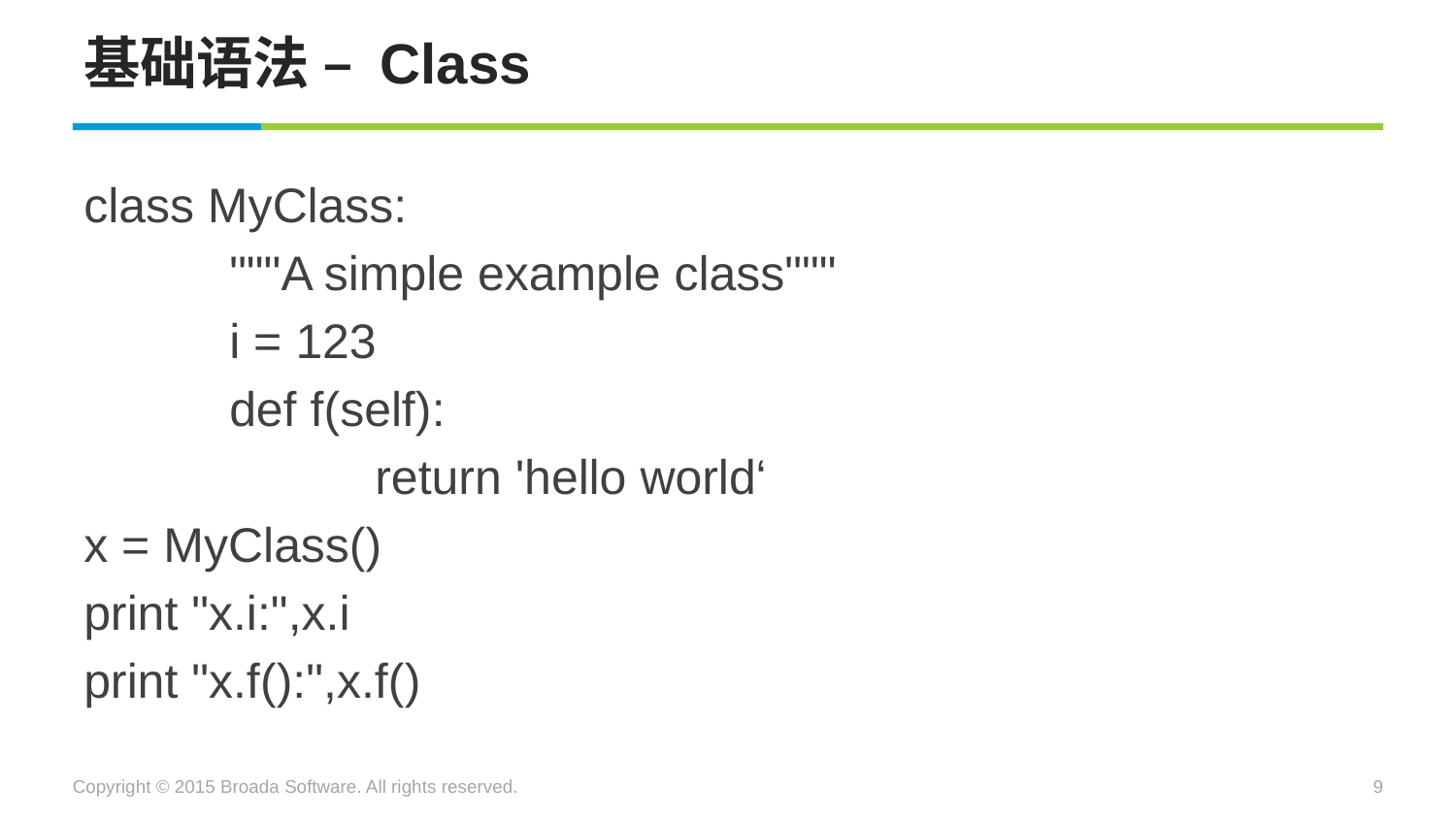

# 基础语法 – Class
class MyClass:
	"""A simple example class"""
	i = 123
	def f(self):
		return 'hello world‘
x = MyClass()
print "x.i:",x.i
print "x.f():",x.f()